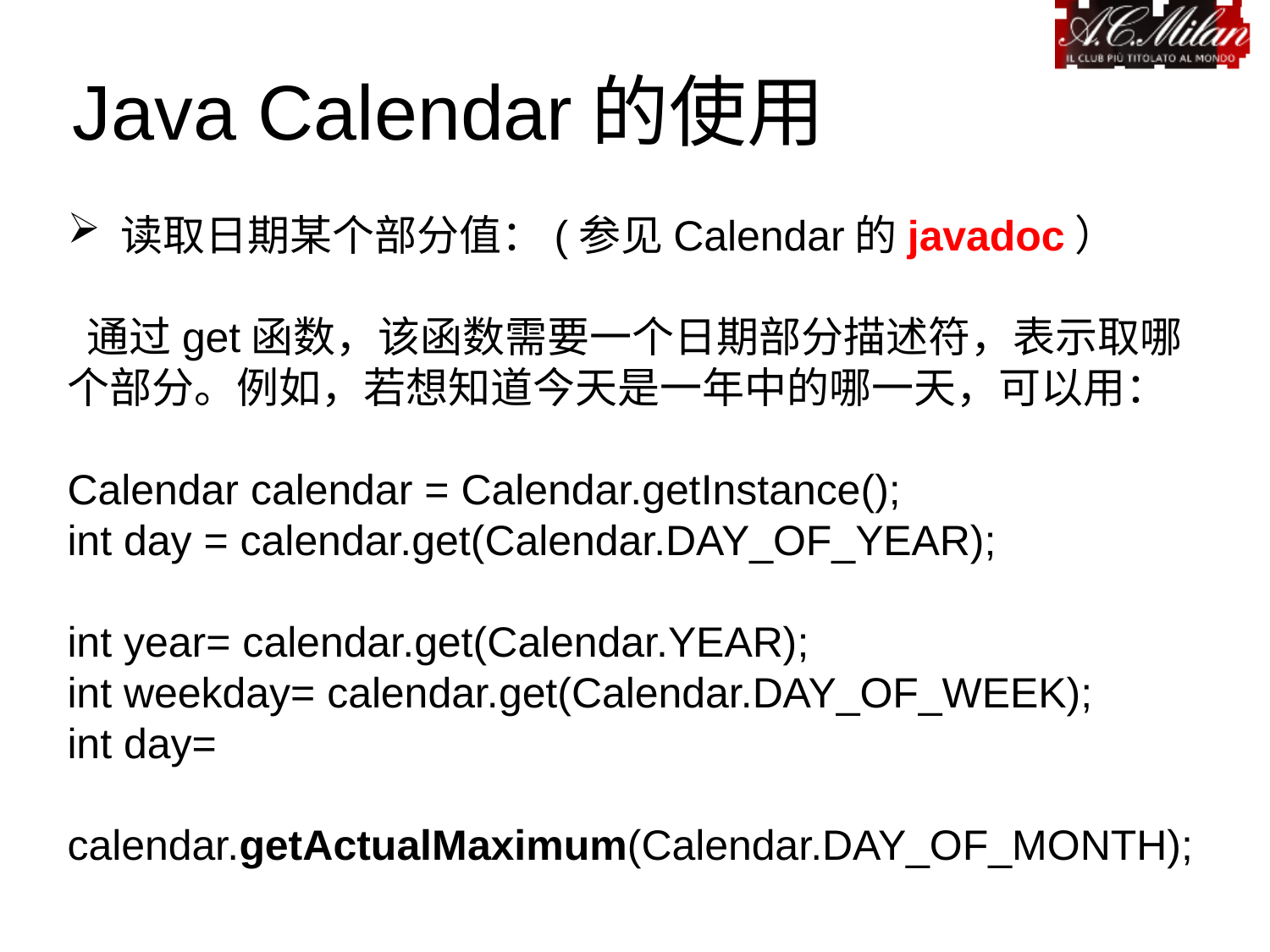

Java Calendar的使用

 读取日期某个部分值：(参见Calendar的javadoc）

 通过get函数，该函数需要一个日期部分描述符，表示取哪个部分。例如，若想知道今天是一年中的哪一天，可以用：

Calendar calendar = Calendar.getInstance();
int day = calendar.get(Calendar.DAY_OF_YEAR);

int year= calendar.get(Calendar.YEAR);
int weekday= calendar.get(Calendar.DAY_OF_WEEK);
int day=
    calendar.getActualMaximum(Calendar.DAY_OF_MONTH);